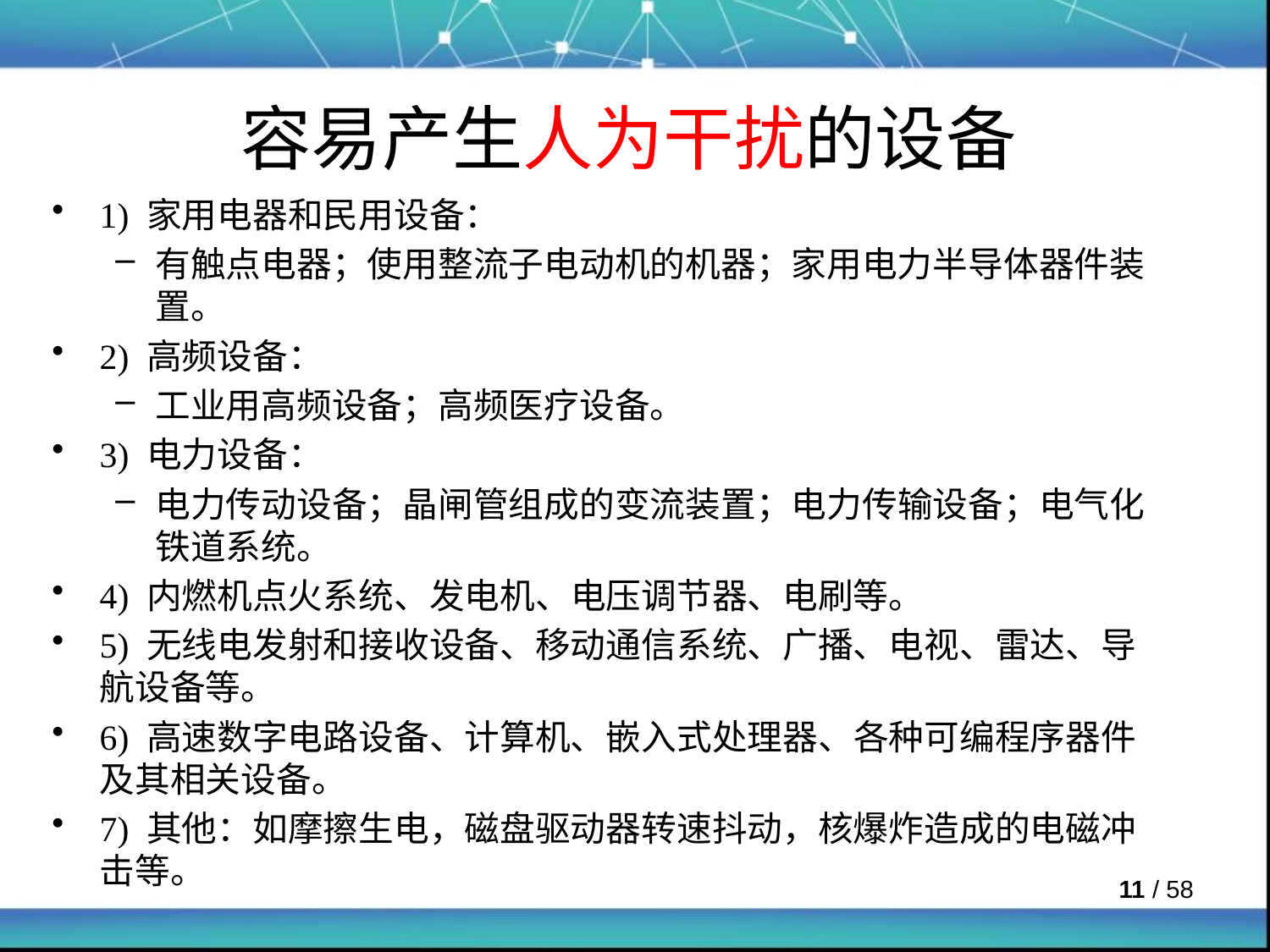

# 容易产生人为干扰的设备
1) 家用电器和民用设备：
有触点电器；使用整流子电动机的机器；家用电力半导体器件装置。
2) 高频设备：
工业用高频设备；高频医疗设备。
3) 电力设备：
电力传动设备；晶闸管组成的变流装置；电力传输设备；电气化铁道系统。
4) 内燃机点火系统、发电机、电压调节器、电刷等。
5) 无线电发射和接收设备、移动通信系统、广播、电视、雷达、导航设备等。
6) 高速数字电路设备、计算机、嵌入式处理器、各种可编程序器件及其相关设备。
7) 其他：如摩擦生电，磁盘驱动器转速抖动，核爆炸造成的电磁冲击等。

11 / 58